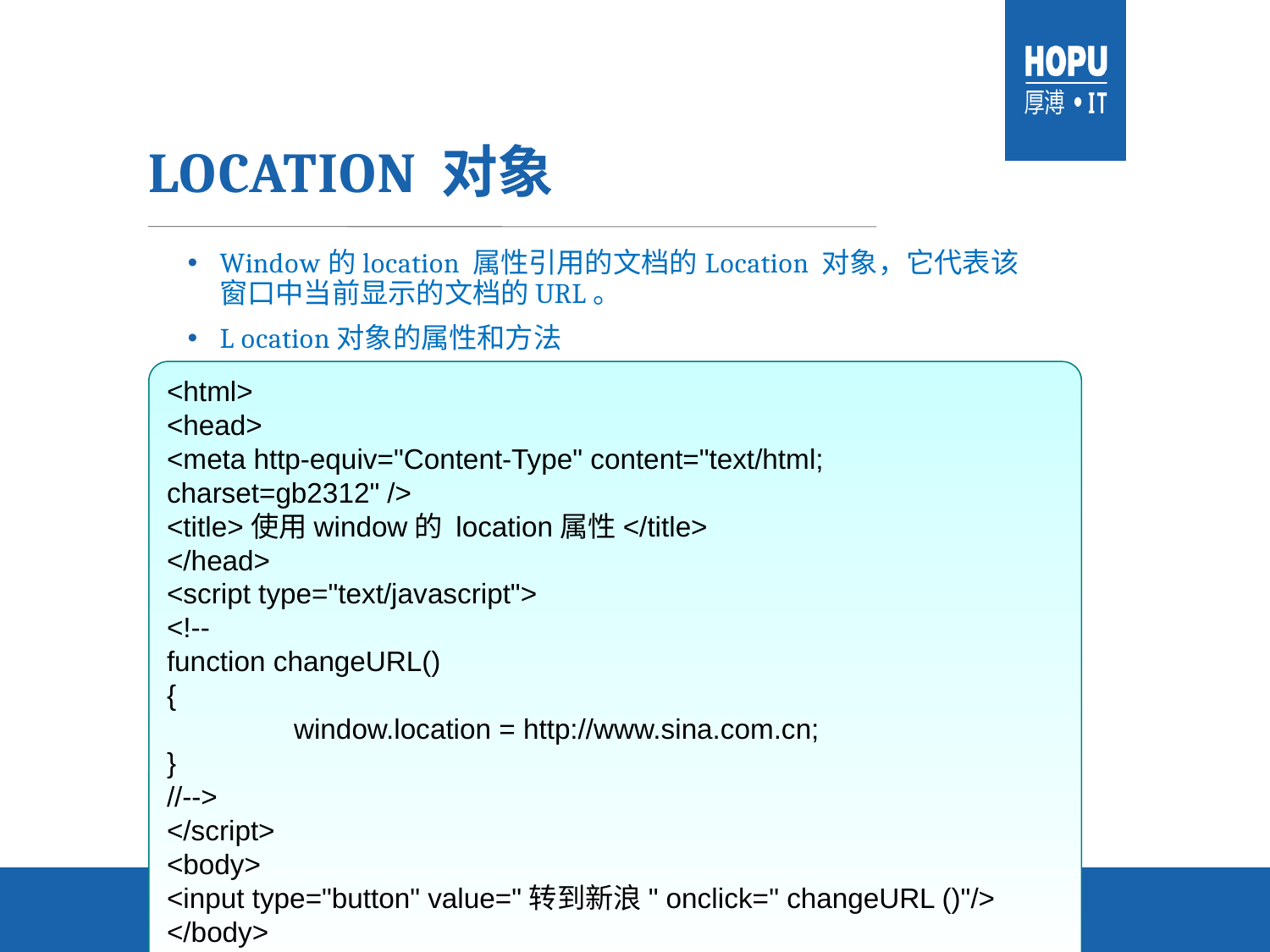

# Location 对象
Window的location 属性引用的文档的Location 对象，它代表该窗口中当前显示的文档的URL。
L ocation对象的属性和方法
<html>
<head>
<meta http-equiv="Content-Type" content="text/html; charset=gb2312" />
<title>使用window的 location属性</title>
</head>
<script type="text/javascript">
<!--
function changeURL()
{
	window.location = http://www.sina.com.cn;
}
//-->
</script>
<body>
<input type="button" value="转到新浪" onclick=" changeURL ()"/>
</body>
</html>
| 名称 | 说明 |
| --- | --- |
| host | 设置或检索位置或 URL 的主机名和端口号 |
| hostname | 设置或检索位置或 URL 的主机名部分 |
| href | 设置或检索完整的 URL 字符串 |
| protocol | 使用的哪种协议，常见是http、ftp、file、mailto、javascript |
| search | URL中问号之后的那部分，通常是某种类型的查询字符串 |
| hash | 以字符# 开始指向一个位于文档中的anchor ，使浏览器打一个新的URL |
| 名称 | 说明 |
| --- | --- |
| assign("url") | 加载 URL 指定的新的 HTML 文档。 |
| reload() | 重新加载当前页 |
| replace("url") | 通过加载 URL 指定的文档来替换当前文档 |